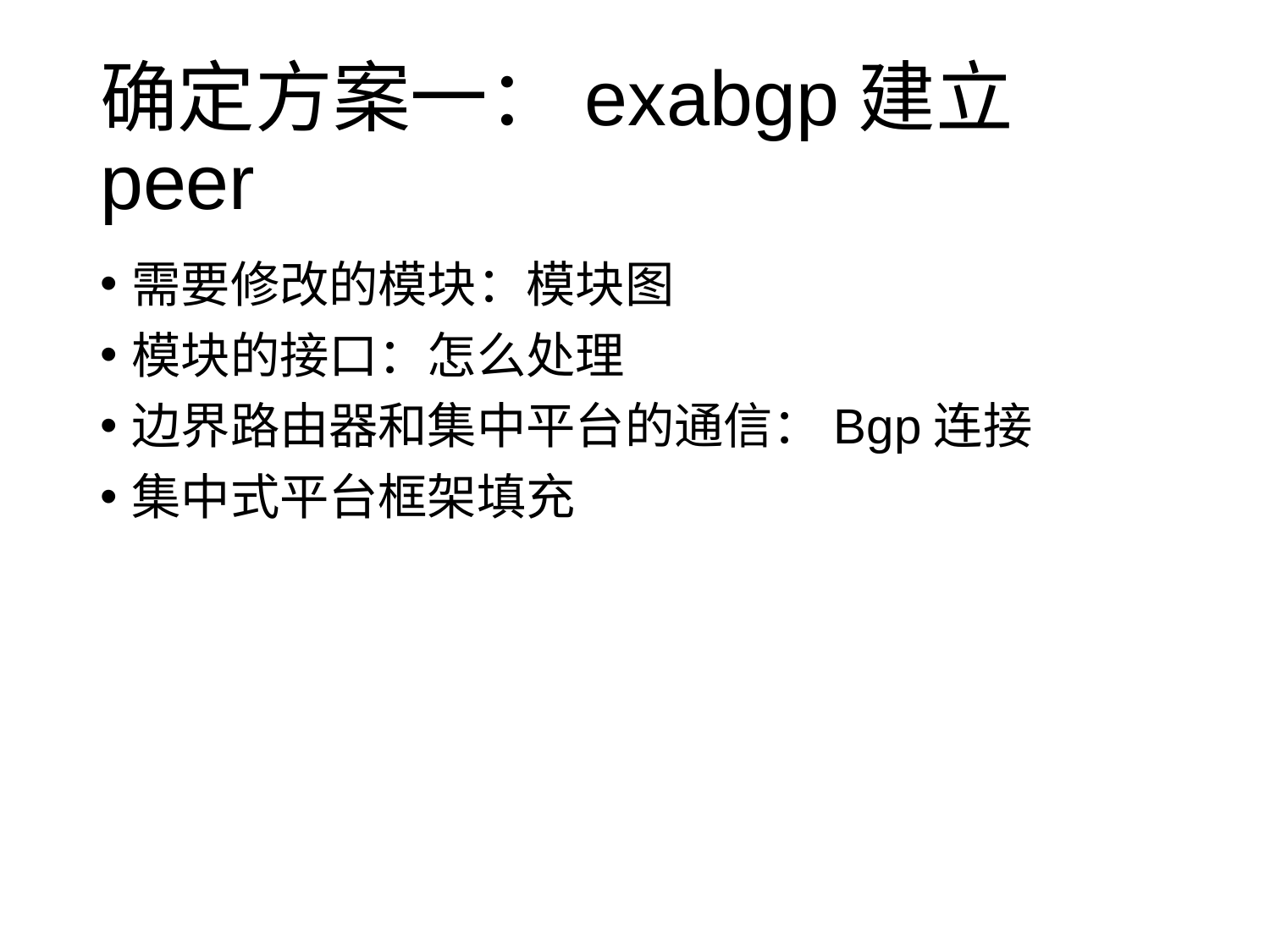

# 确定方案一：exabgp建立peer
需要修改的模块：模块图
模块的接口：怎么处理
边界路由器和集中平台的通信：Bgp连接
集中式平台框架填充